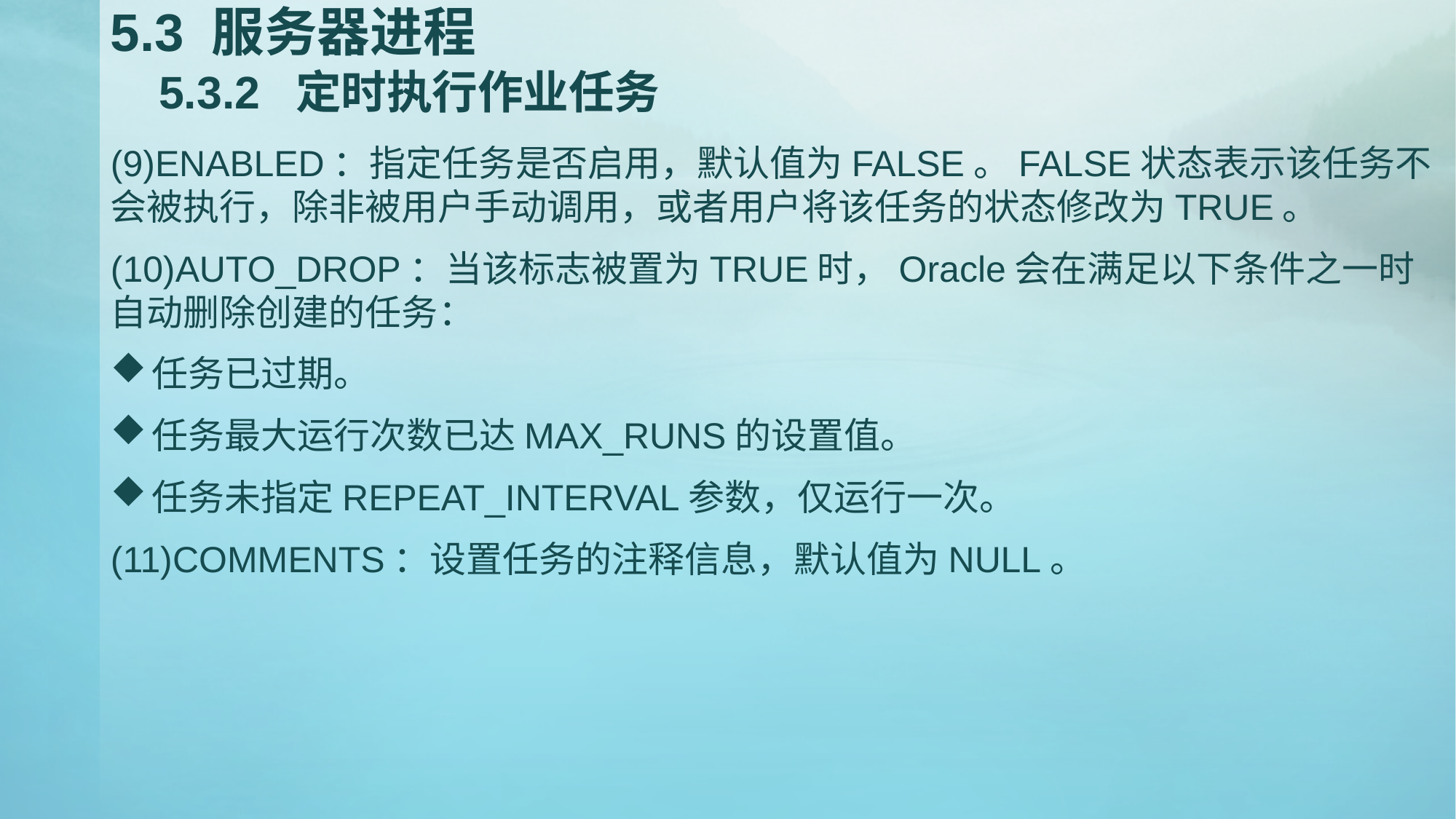

# 5.3 服务器进程 5.3.2  定时执行作业任务
(9)ENABLED：指定任务是否启用，默认值为FALSE。FALSE状态表示该任务不会被执行，除非被用户手动调用，或者用户将该任务的状态修改为TRUE。
(10)AUTO_DROP：当该标志被置为TRUE时，Oracle会在满足以下条件之一时自动删除创建的任务：
任务已过期。
任务最大运行次数已达MAX_RUNS的设置值。
任务未指定REPEAT_INTERVAL参数，仅运行一次。
(11)COMMENTS：设置任务的注释信息，默认值为NULL。